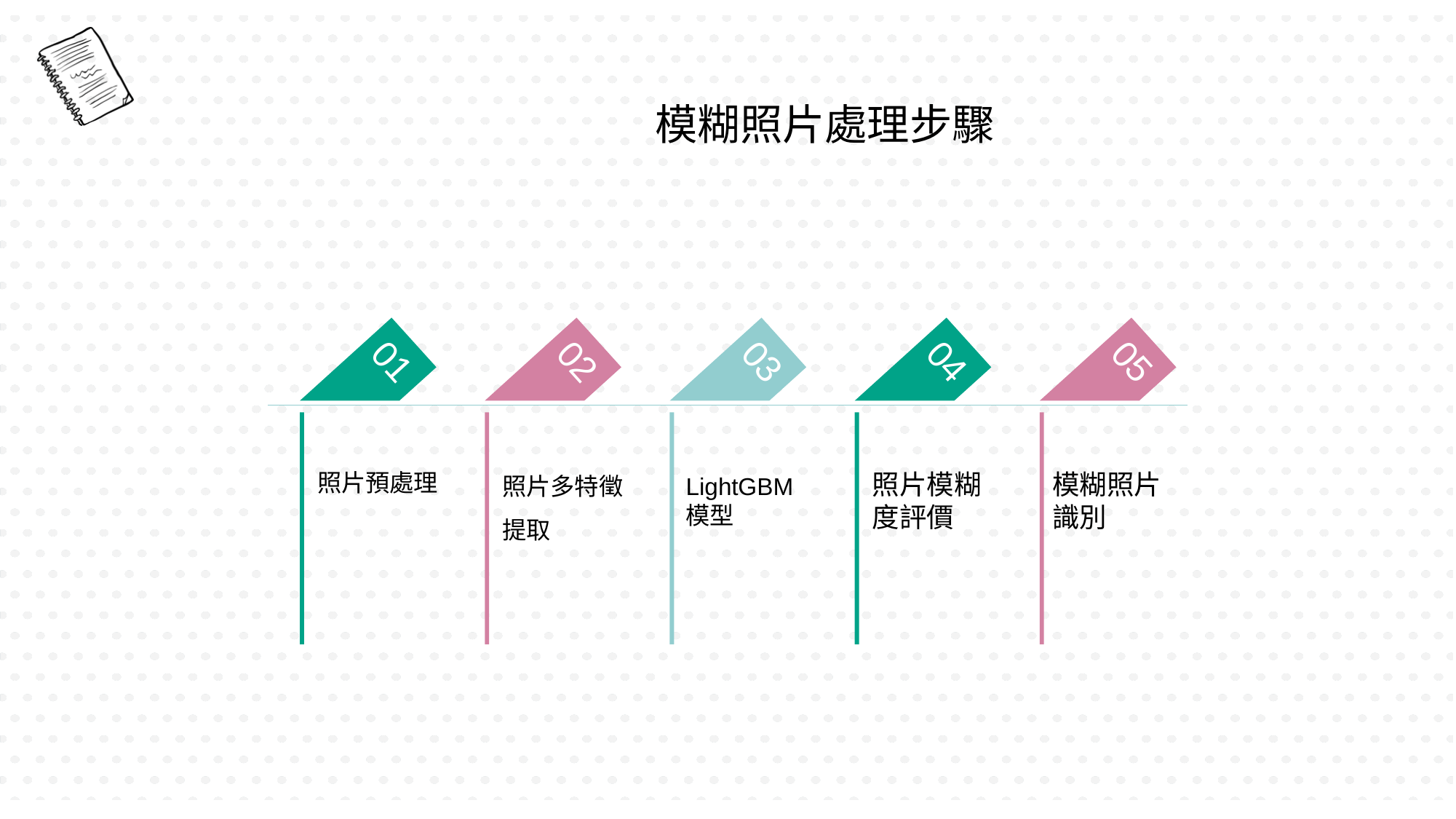

模糊照片處理步驟
01
02
03
04
05
照片多特徵提取
LightGBM
模型
照片模糊度評價
模糊照片識別

照片預處理